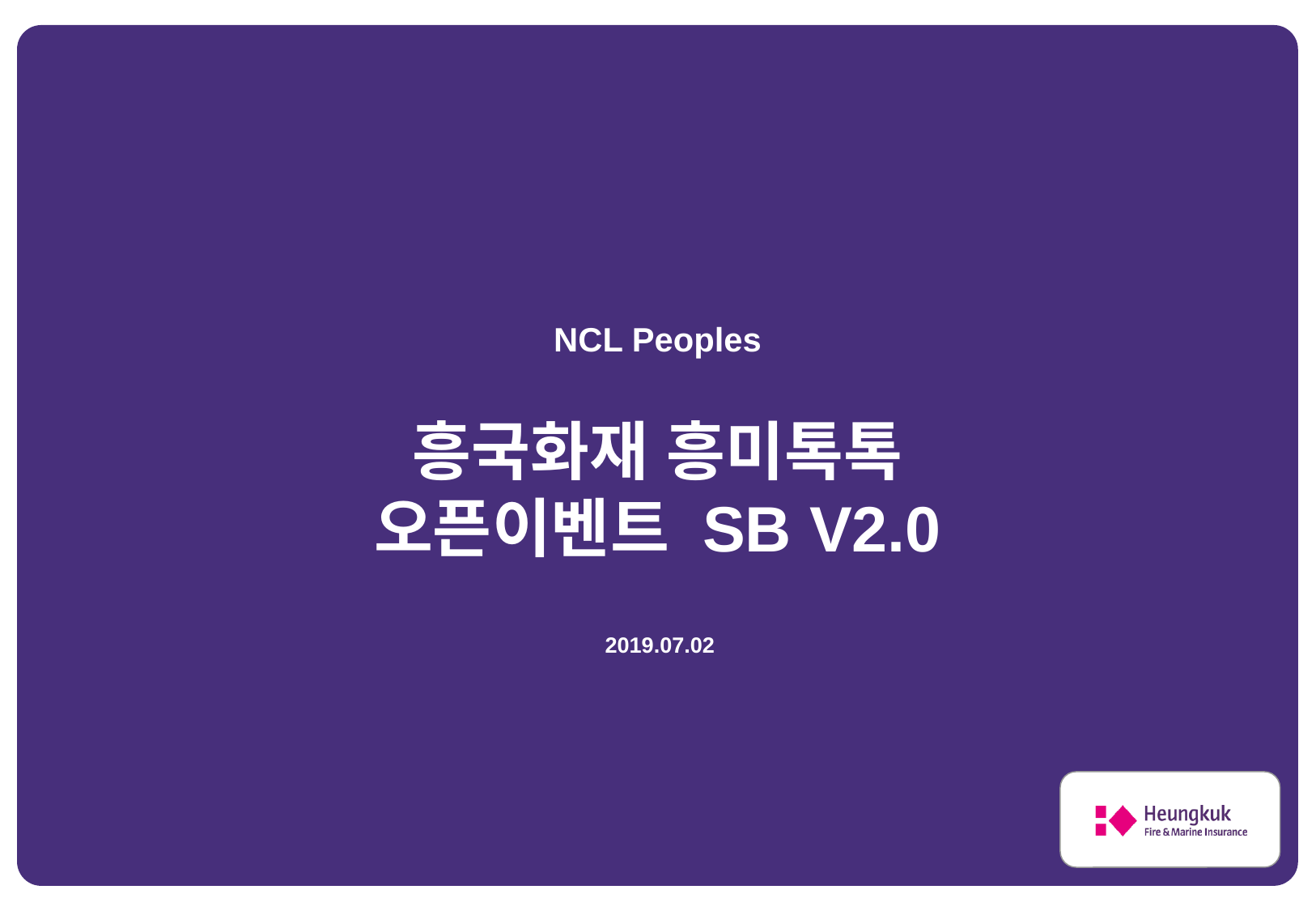

# 흥국화재 흥미톡톡 오픈이벤트 SB V2.0
2019.07.02